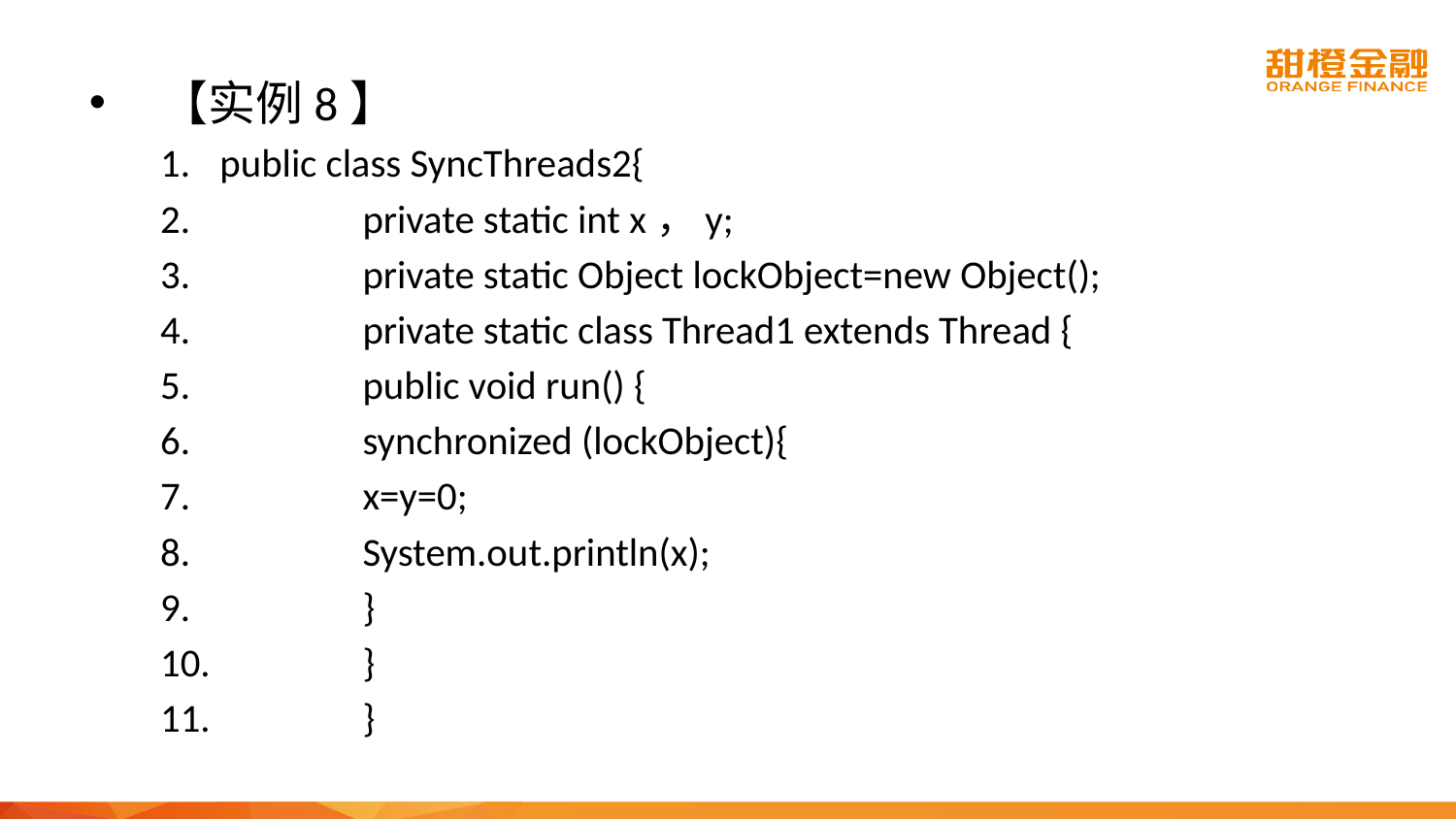

【实例8】
public class SyncThreads2{
	private static int x，y;
	private static Object lockObject=new Object();
	private static class Thread1 extends Thread {
		public void run() {
			synchronized (lockObject){
				x=y=0;
				System.out.println(x);
			}
		}
	}